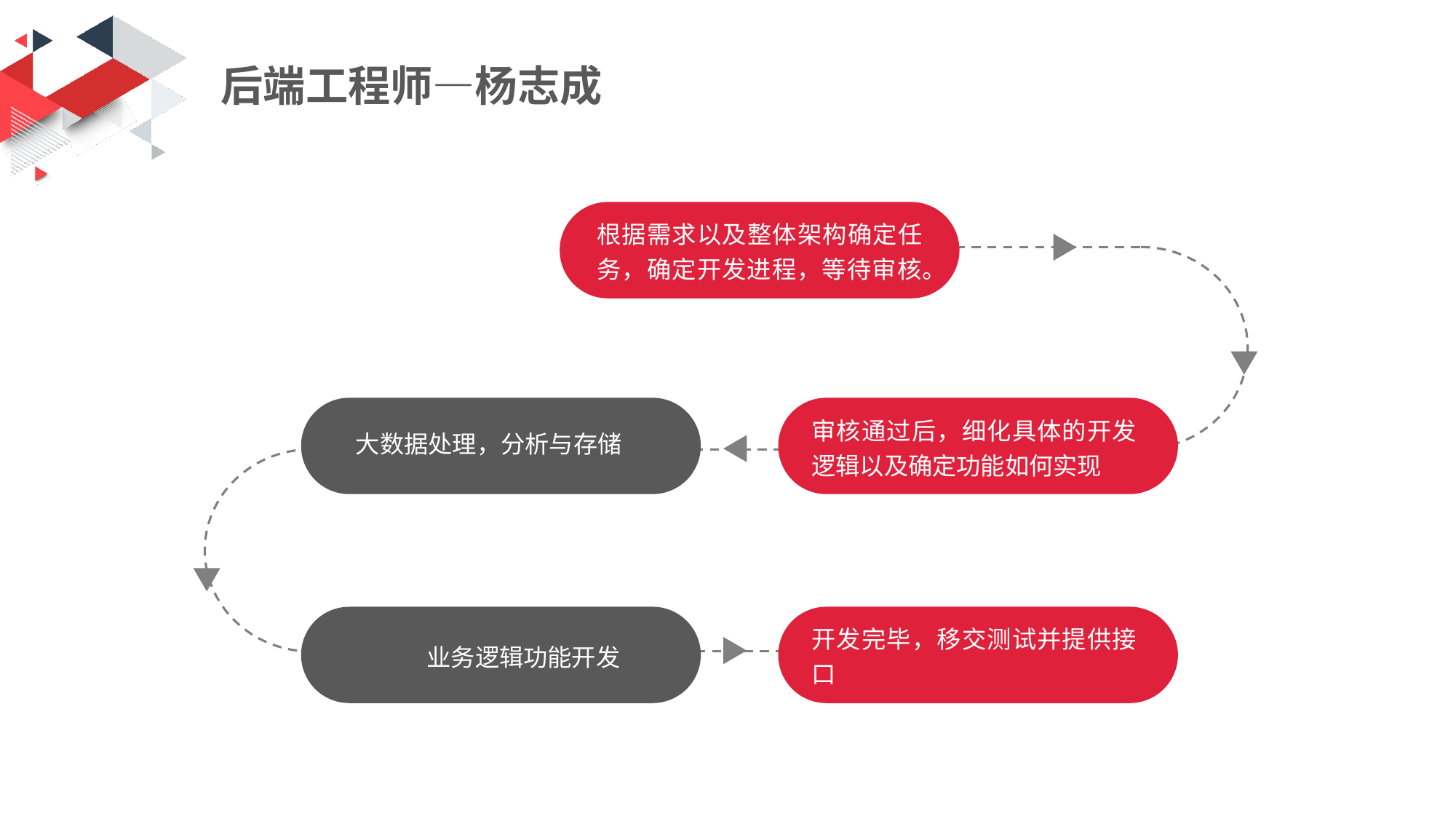

后端工程师—杨志成

根据需求以及整体架构确定任务，确定开发进程，等待审核。
审核通过后，细化具体的开发逻辑以及确定功能如何实现
大数据处理，分析与存储
开发完毕，移交测试并提供接口
业务逻辑功能开发